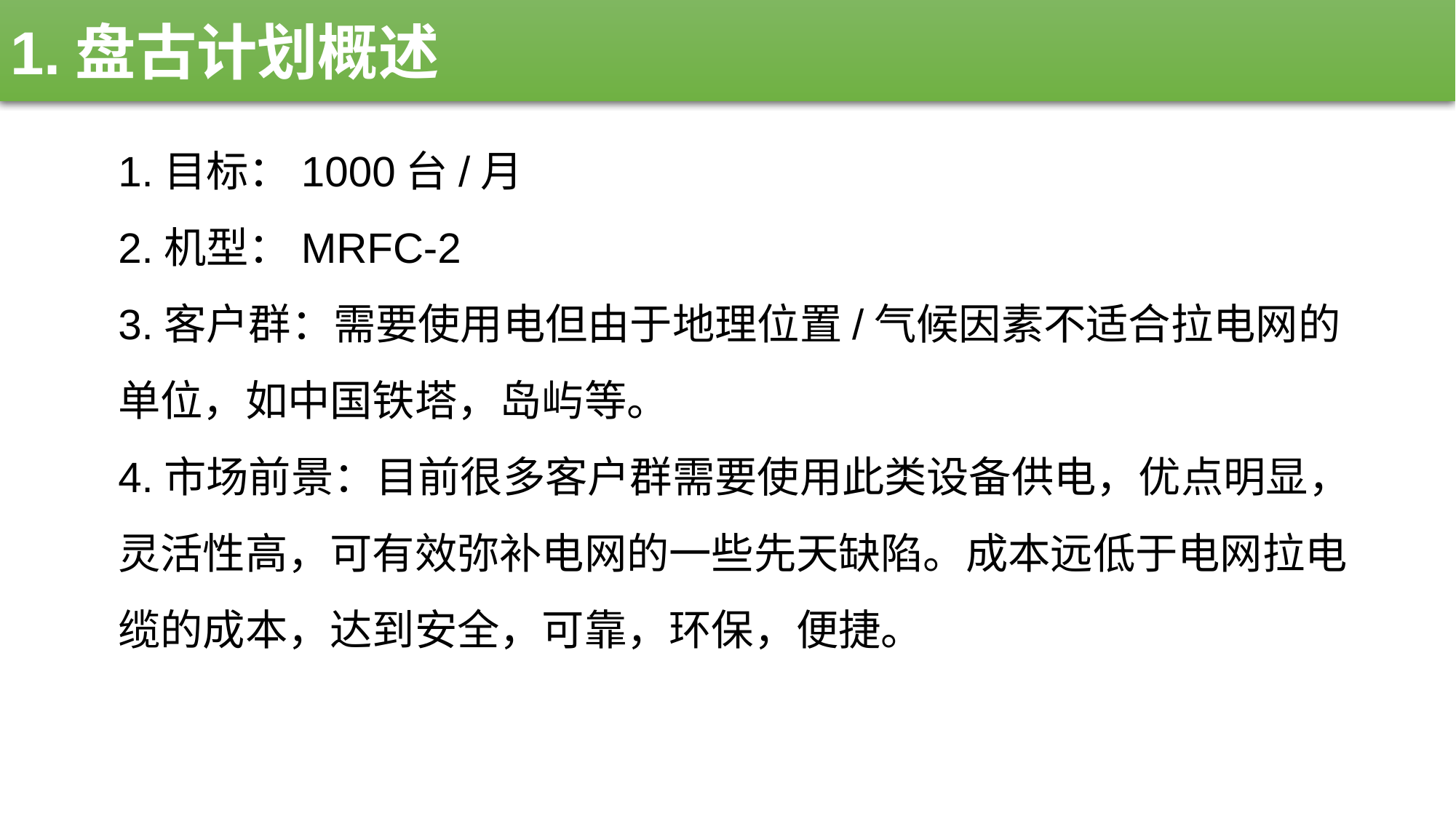

1.盘古计划概述
1.目标：1000台/月
2.机型：MRFC-2
3.客户群：需要使用电但由于地理位置/气候因素不适合拉电网的单位，如中国铁塔，岛屿等。
4.市场前景：目前很多客户群需要使用此类设备供电，优点明显，灵活性高，可有效弥补电网的一些先天缺陷。成本远低于电网拉电缆的成本，达到安全，可靠，环保，便捷。